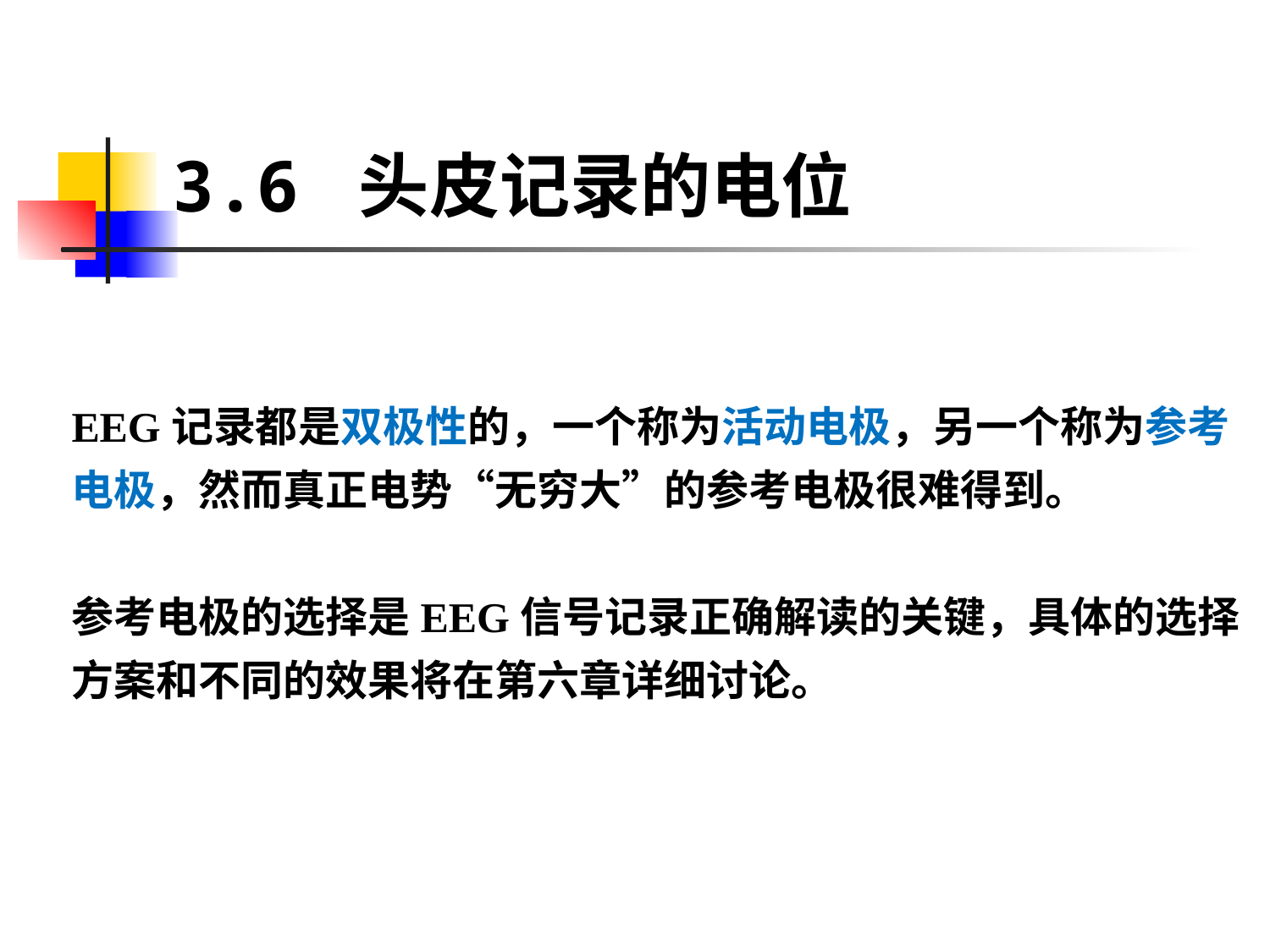

# 3.6 头皮记录的电位
EEG记录都是双极性的，一个称为活动电极，另一个称为参考电极，然而真正电势“无穷大”的参考电极很难得到。

参考电极的选择是EEG信号记录正确解读的关键，具体的选择方案和不同的效果将在第六章详细讨论。